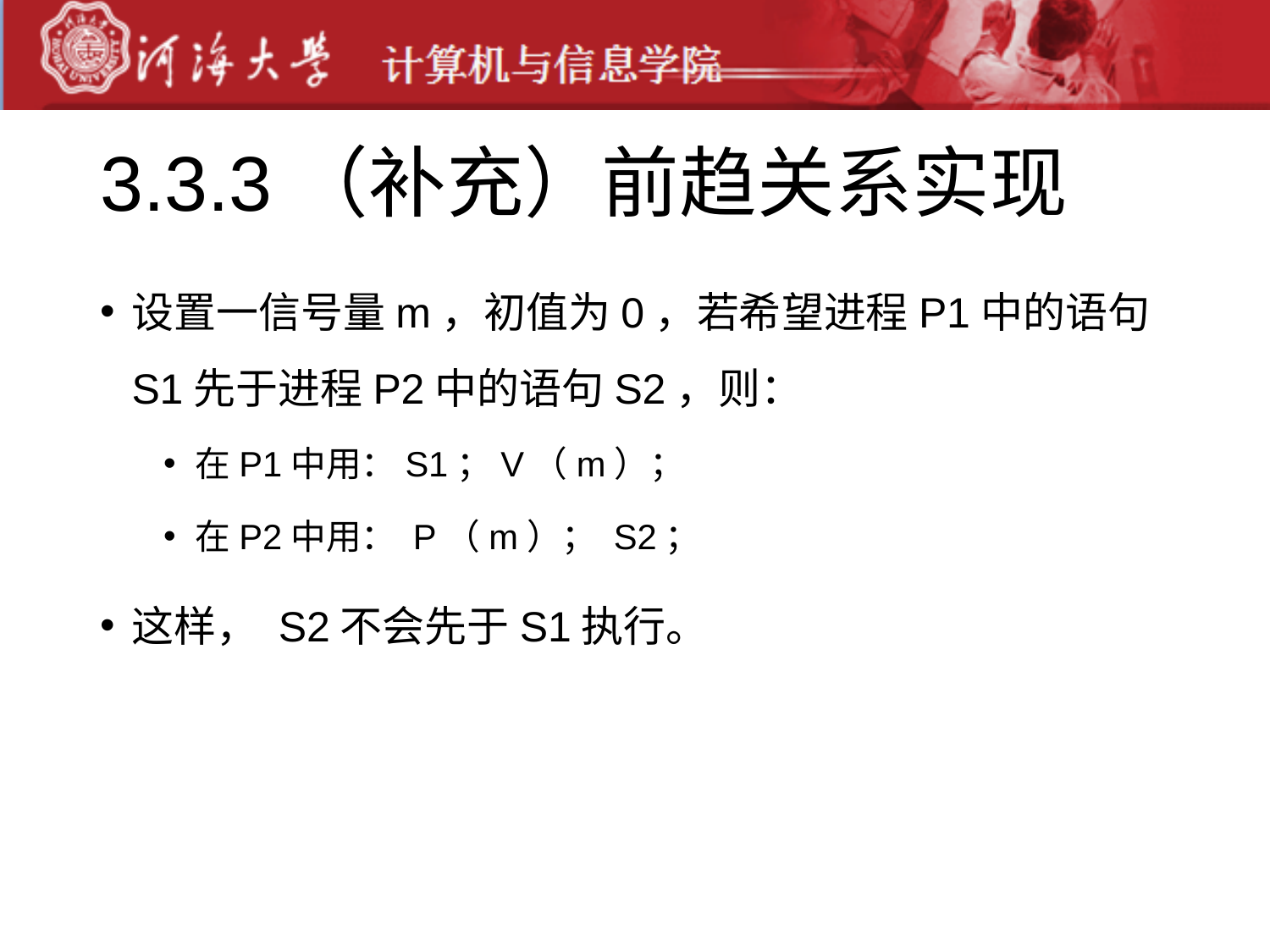

# 3.3.3（补充）前趋关系实现
设置一信号量m，初值为0，若希望进程P1中的语句S1先于进程P2中的语句S2，则：
在P1中用：S1；V（m）；
在P2中用： P（m）； S2；
这样， S2不会先于S1执行。